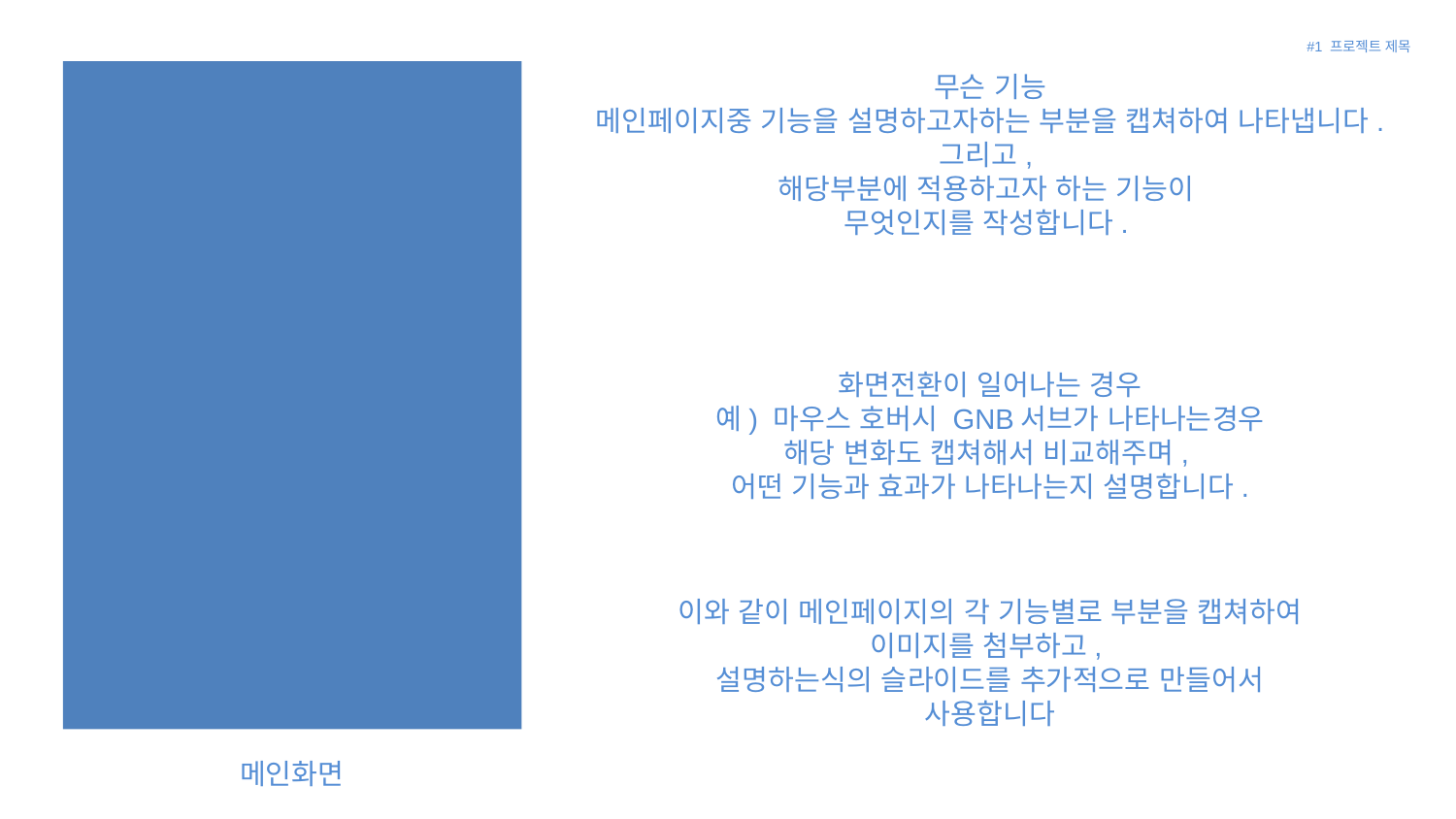

#1 프로젝트 제목

무슨 기능
메인페이지중 기능을 설명하고자하는 부분을 캡쳐하여 나타냅니다.
그리고,
해당부분에 적용하고자 하는 기능이
무엇인지를 작성합니다.
화면전환이 일어나는 경우
예) 마우스 호버시 GNB서브가 나타나는경우
해당 변화도 캡쳐해서 비교해주며,
어떤 기능과 효과가 나타나는지 설명합니다.
이와 같이 메인페이지의 각 기능별로 부분을 캡쳐하여
이미지를 첨부하고,
설명하는식의 슬라이드를 추가적으로 만들어서
사용합니다
메인화면